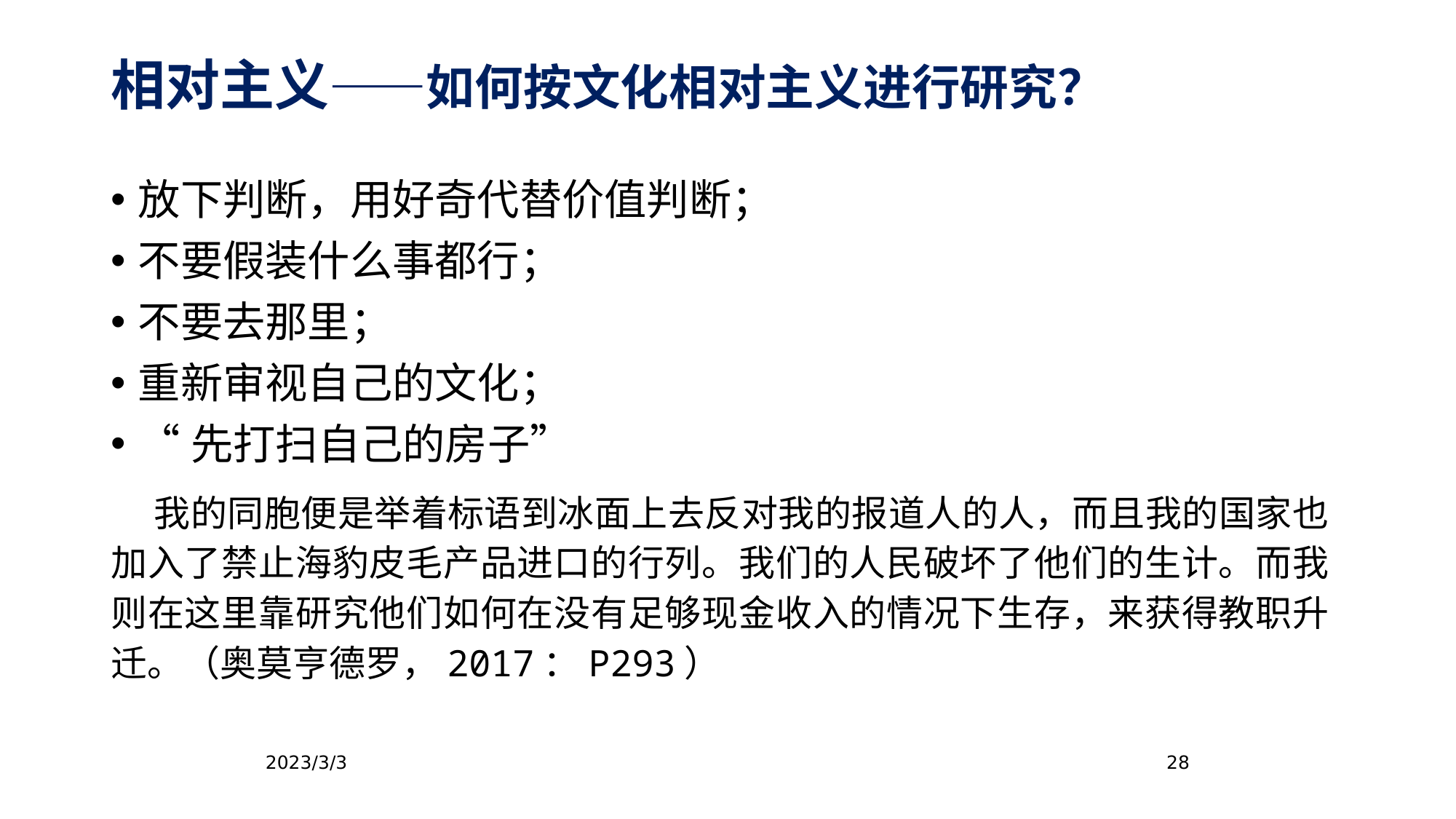

相对主义——如何按文化相对主义进行研究？
放下判断，用好奇代替价值判断；
不要假装什么事都行；
不要去那里；
重新审视自己的文化；
“先打扫自己的房子”
    我的同胞便是举着标语到冰面上去反对我的报道人的人，而且我的国家也加入了禁止海豹皮毛产品进口的行列。我们的人民破坏了他们的生计。而我则在这里靠研究他们如何在没有足够现金收入的情况下生存，来获得教职升迁。（奥莫亨德罗，2017：P293）
2023/3/3
28